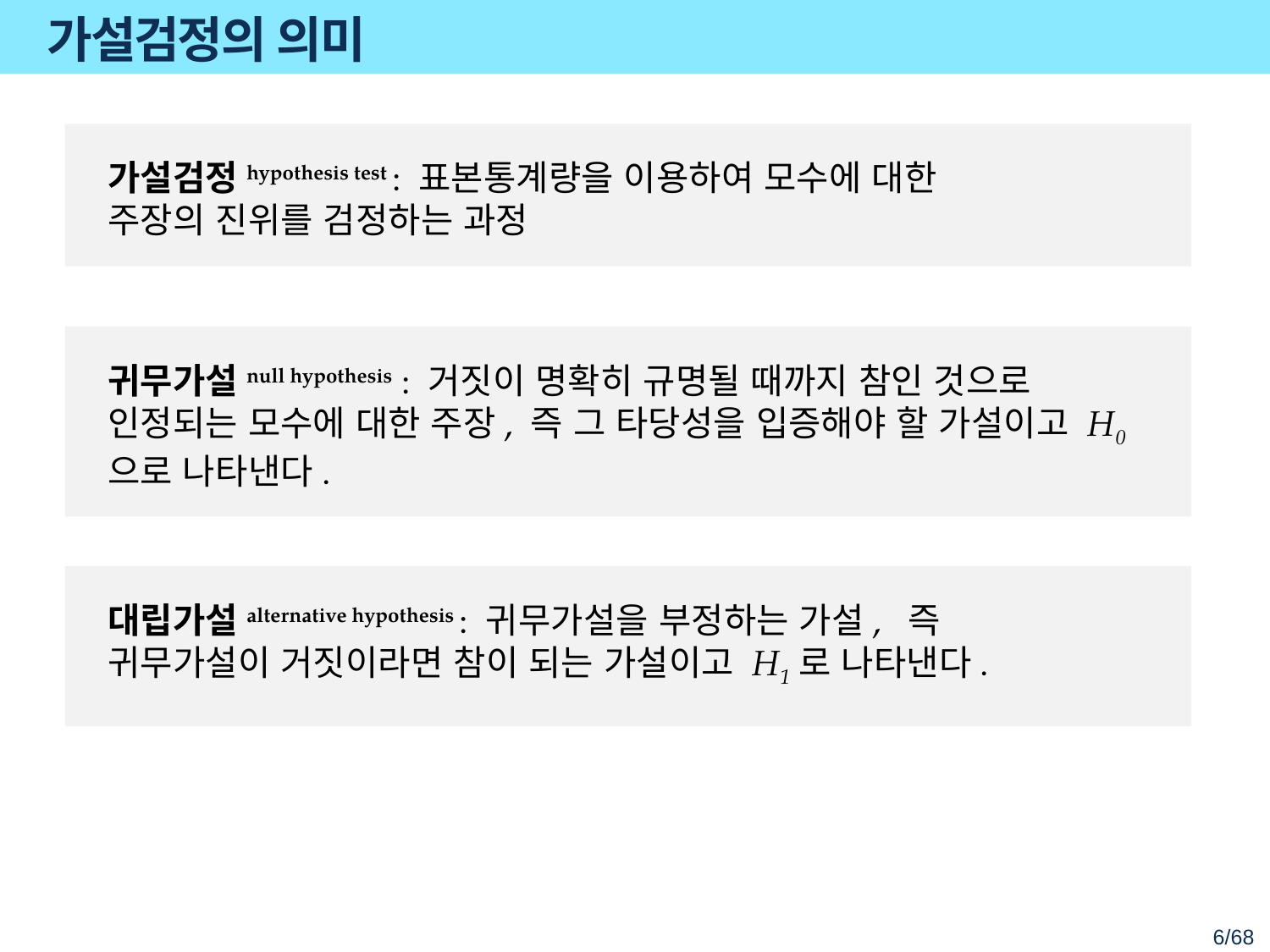

# 가설검정의 의미

가설검정hypothesis test : 표본통계량을 이용하여 모수에 대한
주장의 진위를 검정하는 과정

귀무가설null hypothesis : 거짓이 명확히 규명될 때까지 참인 것으로 인정되는 모수에 대한 주장, 즉 그 타당성을 입증해야 할 가설이고 H0으로 나타낸다.

대립가설alternative hypothesis : 귀무가설을 부정하는 가설,  즉
귀무가설이 거짓이라면 참이 되는 가설이고 H1로 나타낸다.